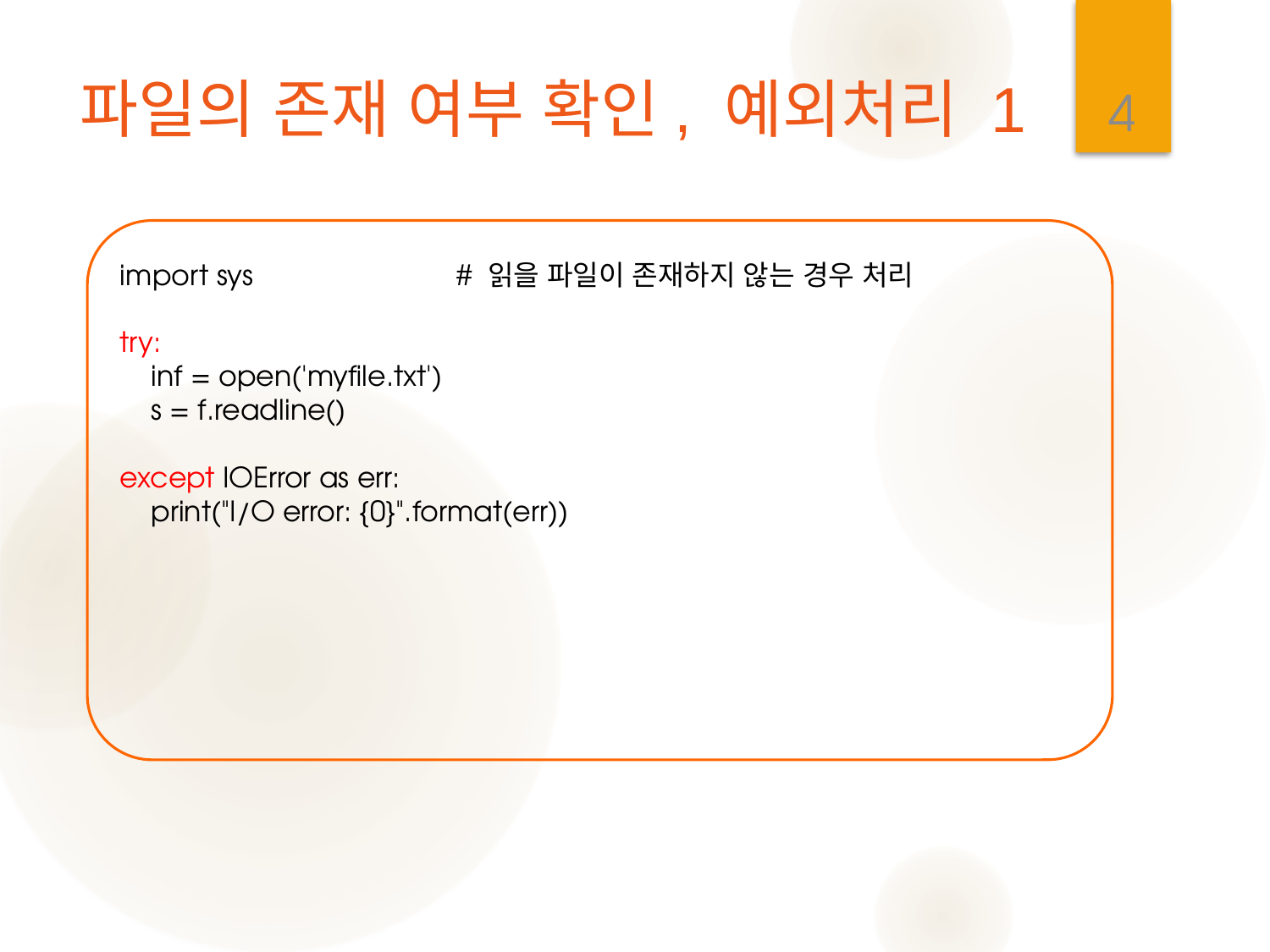

4
# 파일의 존재 여부 확인, 예외처리 1

import sys                          # 읽을 파일이 존재하지 않는 경우 처리

try:
    inf = open('myfile.txt')
    s = f.readline()

except IOError as err:
    print("I/O error: {0}".format(err))